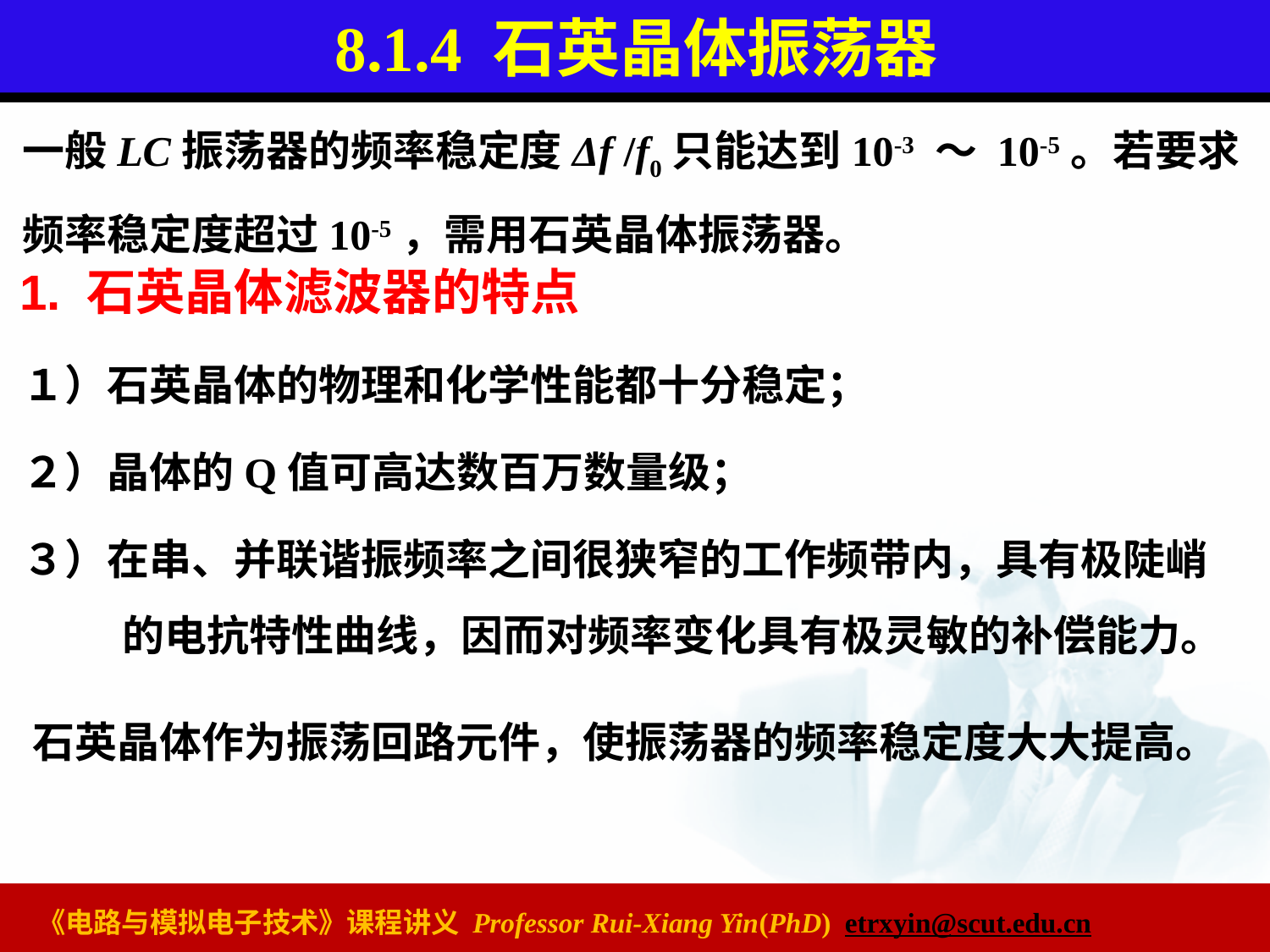

8.1.4 石英晶体振荡器
一般LC振荡器的频率稳定度Δf /f0只能达到10-3 ～ 10-5。若要求频率稳定度超过10-5，需用石英晶体振荡器。
1. 石英晶体滤波器的特点
１）石英晶体的物理和化学性能都十分稳定；
２）晶体的Q值可高达数百万数量级；
３）在串、并联谐振频率之间很狭窄的工作频带内，具有极陡峭的电抗特性曲线，因而对频率变化具有极灵敏的补偿能力。
石英晶体作为振荡回路元件，使振荡器的频率稳定度大大提高。